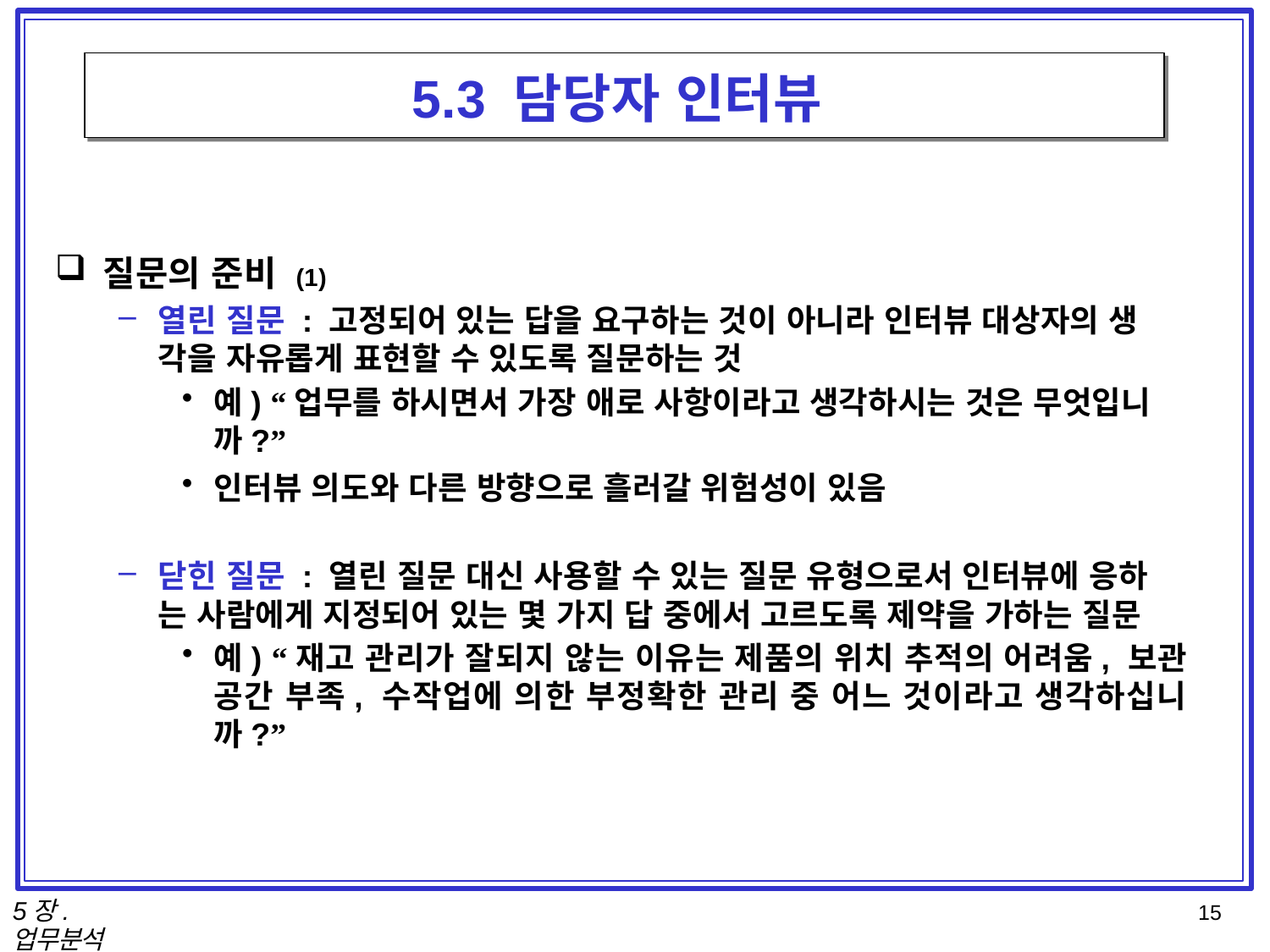

# 5.3 담당자 인터뷰
질문의 준비 (1)
열린 질문 : 고정되어 있는 답을 요구하는 것이 아니라 인터뷰 대상자의 생  각을 자유롭게 표현할 수 있도록 질문하는 것
예) “업무를 하시면서 가장 애로 사항이라고 생각하시는 것은 무엇입니
까?”
인터뷰 의도와 다른 방향으로 흘러갈 위험성이 있음

닫힌 질문 : 열린 질문 대신 사용할 수 있는 질문 유형으로서 인터뷰에 응하
는 사람에게 지정되어 있는 몇 가지 답 중에서 고르도록 제약을 가하는 질문
예) “재고 관리가 잘되지 않는 이유는 제품의 위치 추적의 어려움, 보관  공간 부족, 수작업에 의한 부정확한 관리 중 어느 것이라고 생각하십니  까?”
5장. 업무분석
15